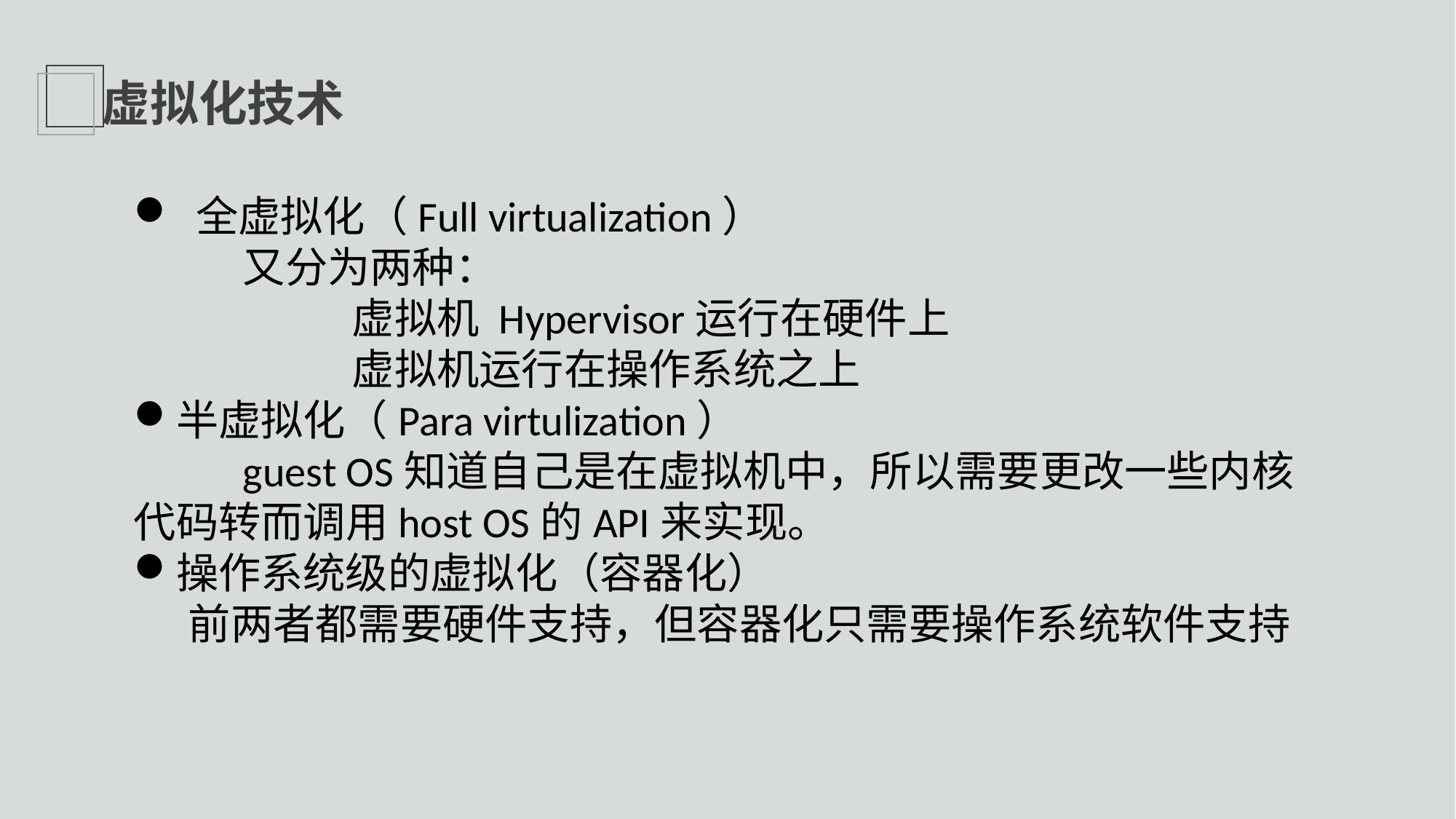

虚拟化技术
 全虚拟化（Full virtualization）
	又分为两种：
		虚拟机 Hypervisor运行在硬件上
		虚拟机运行在操作系统之上
半虚拟化（Para virtulization）
	guest OS知道自己是在虚拟机中，所以需要更改一些内核代码转而调用host OS的API来实现。
操作系统级的虚拟化（容器化）
前两者都需要硬件支持，但容器化只需要操作系统软件支持